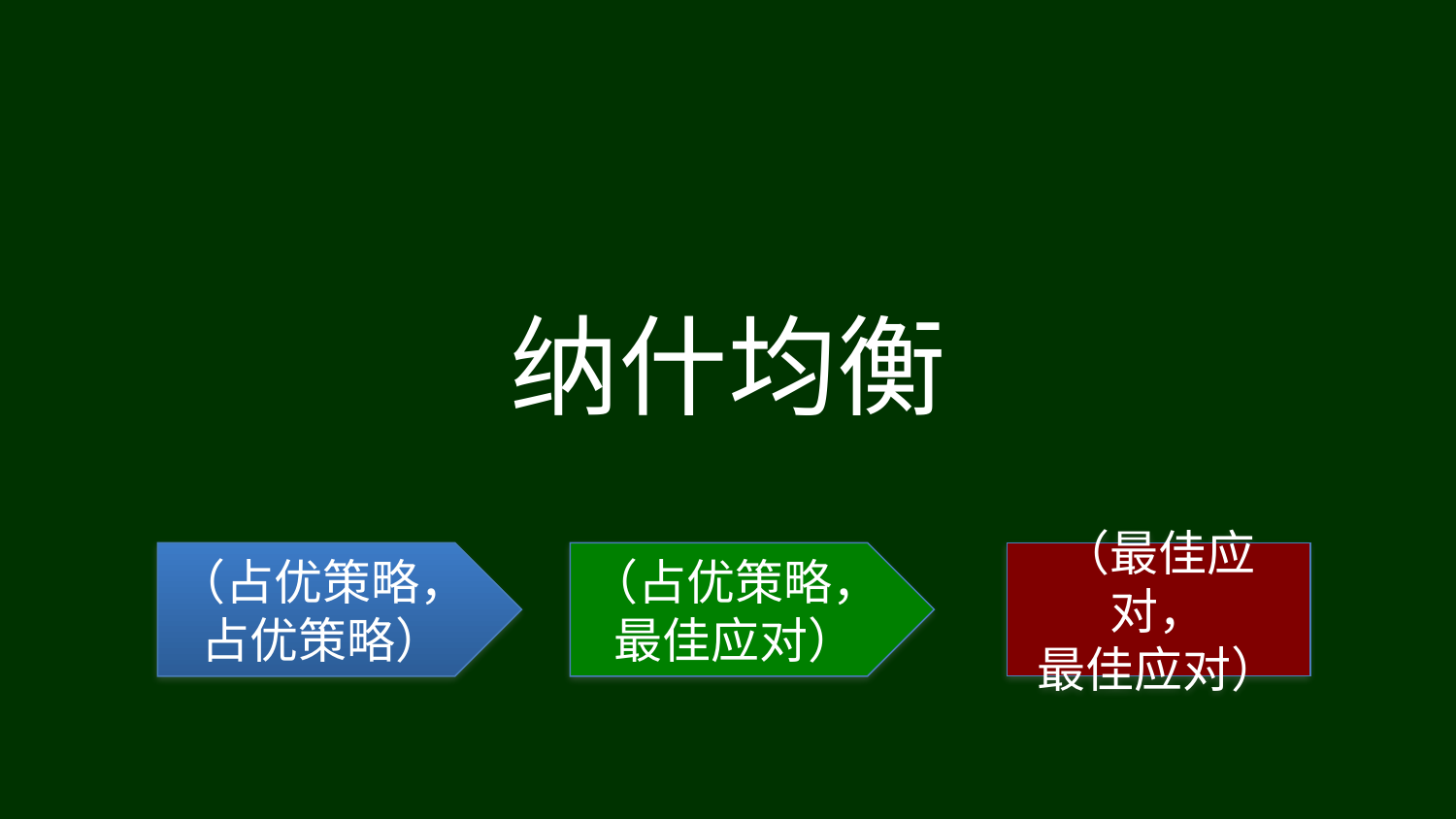

# 纳什均衡
（占优策略，
占优策略）
（占优策略，
最佳应对）
（最佳应对，
最佳应对）